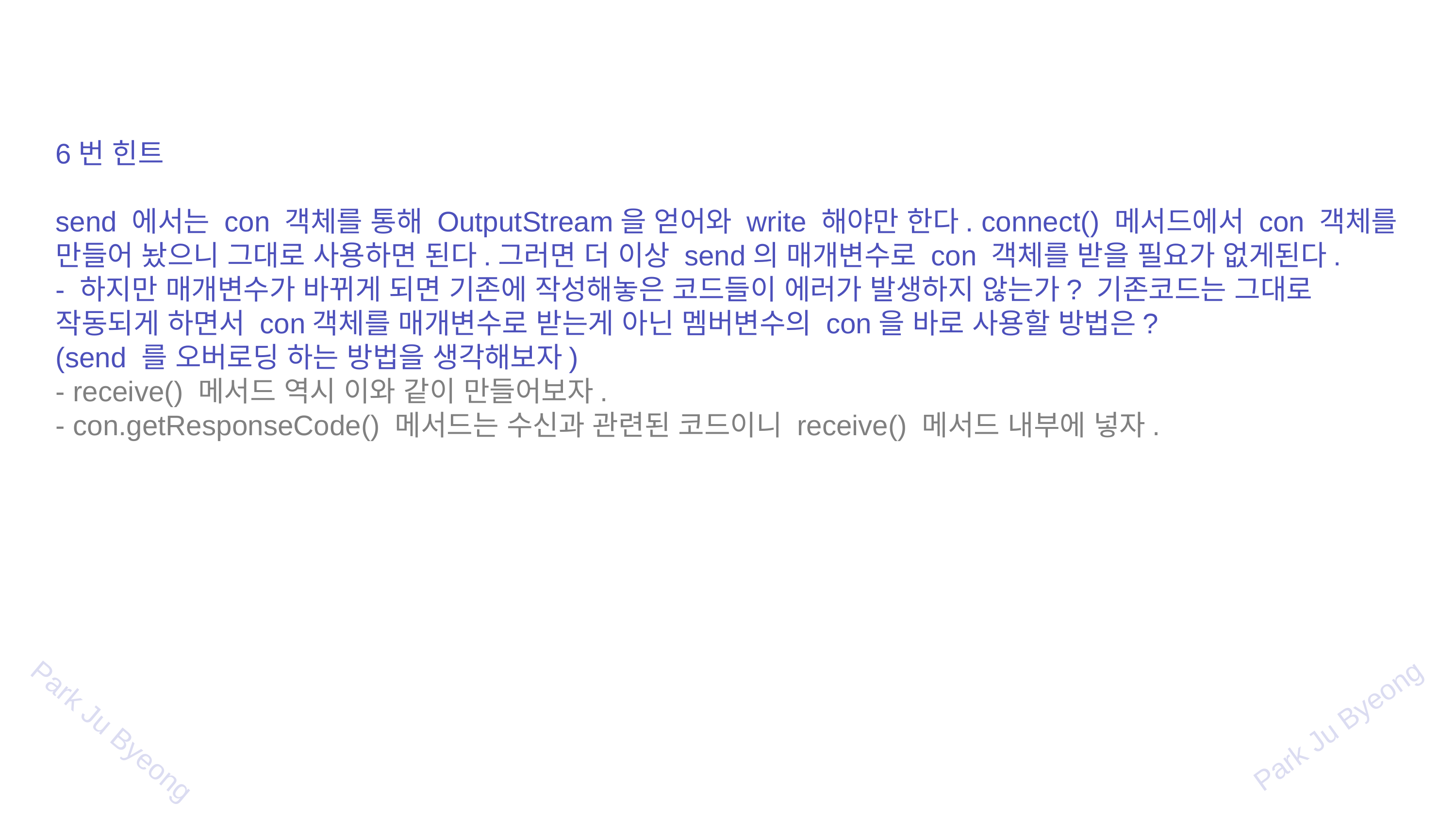

6번 힌트

send 에서는 con 객체를 통해 OutputStream을 얻어와 write 해야만 한다. connect() 메서드에서 con 객체를 만들어 놨으니 그대로 사용하면 된다.그러면 더 이상 send의 매개변수로 con 객체를 받을 필요가 없게된다.
- 하지만 매개변수가 바뀌게 되면 기존에 작성해놓은 코드들이 에러가 발생하지 않는가? 기존코드는 그대로 작동되게 하면서 con객체를 매개변수로 받는게 아닌 멤버변수의 con을 바로 사용할 방법은?
(send 를 오버로딩 하는 방법을 생각해보자)
- receive() 메서드 역시 이와 같이 만들어보자.
- con.getResponseCode() 메서드는 수신과 관련된 코드이니 receive() 메서드 내부에 넣자.